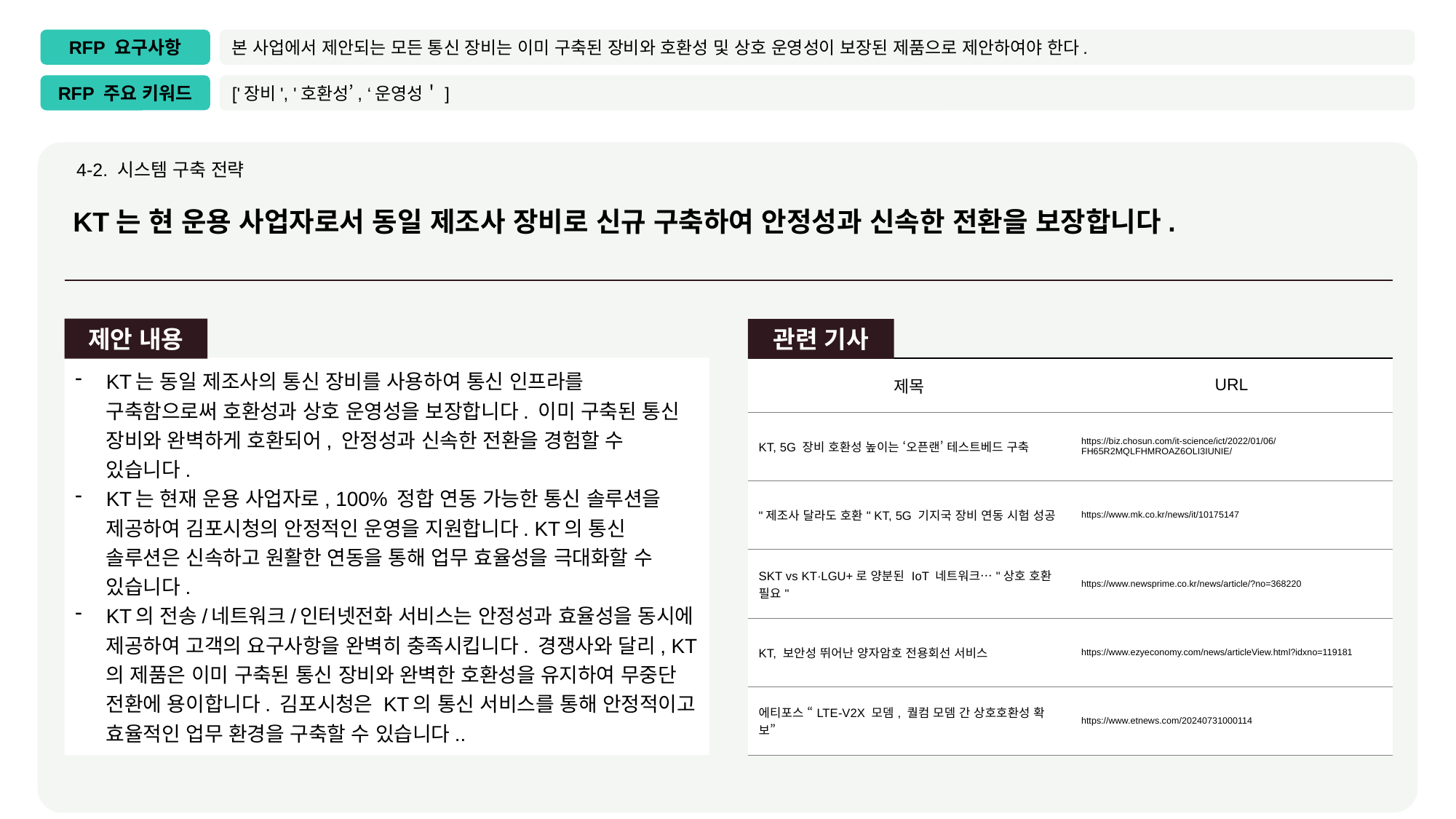

RFP 요구사항
본 사업에서 제안되는 모든 통신 장비는 이미 구축된 장비와 호환성 및 상호 운영성이 보장된 제품으로 제안하여야 한다.
['장비', '호환성’, ‘운영성＇]
RFP 주요 키워드

4-2. 시스템 구축 전략
KT는 현 운용 사업자로서 동일 제조사 장비로 신규 구축하여 안정성과 신속한 전환을 보장합니다.
제안 내용
관련 기사
KT는 동일 제조사의 통신 장비를 사용하여 통신 인프라를 구축함으로써 호환성과 상호 운영성을 보장합니다. 이미 구축된 통신 장비와 완벽하게 호환되어, 안정성과 신속한 전환을 경험할 수 있습니다.
KT는 현재 운용 사업자로, 100% 정합 연동 가능한 통신 솔루션을 제공하여 김포시청의 안정적인 운영을 지원합니다. KT의 통신 솔루션은 신속하고 원활한 연동을 통해 업무 효율성을 극대화할 수 있습니다.
KT의 전송/네트워크/인터넷전화 서비스는 안정성과 효율성을 동시에 제공하여 고객의 요구사항을 완벽히 충족시킵니다. 경쟁사와 달리, KT의 제품은 이미 구축된 통신 장비와 완벽한 호환성을 유지하여 무중단 전환에 용이합니다. 김포시청은 KT의 통신 서비스를 통해 안정적이고 효율적인 업무 환경을 구축할 수 있습니다..
| 제목 | URL |
| --- | --- |
| KT, 5G 장비 호환성 높이는 ‘오픈랜’ 테스트베드 구축 | https://biz.chosun.com/it-science/ict/2022/01/06/FH65R2MQLFHMROAZ6OLI3IUNIE/ |
| "제조사 달라도 호환" KT, 5G 기지국 장비 연동 시험 성공 | https://www.mk.co.kr/news/it/10175147 |
| SKT vs KT·LGU+로 양분된 IoT 네트워크…"상호 호환 필요" | https://www.newsprime.co.kr/news/article/?no=368220 |
| KT, 보안성 뛰어난 양자암호 전용회선 서비스 | https://www.ezyeconomy.com/news/articleView.html?idxno=119181 |
| 에티포스 “LTE-V2X 모뎀, 퀄컴 모뎀 간 상호호환성 확보” | https://www.etnews.com/20240731000114 |